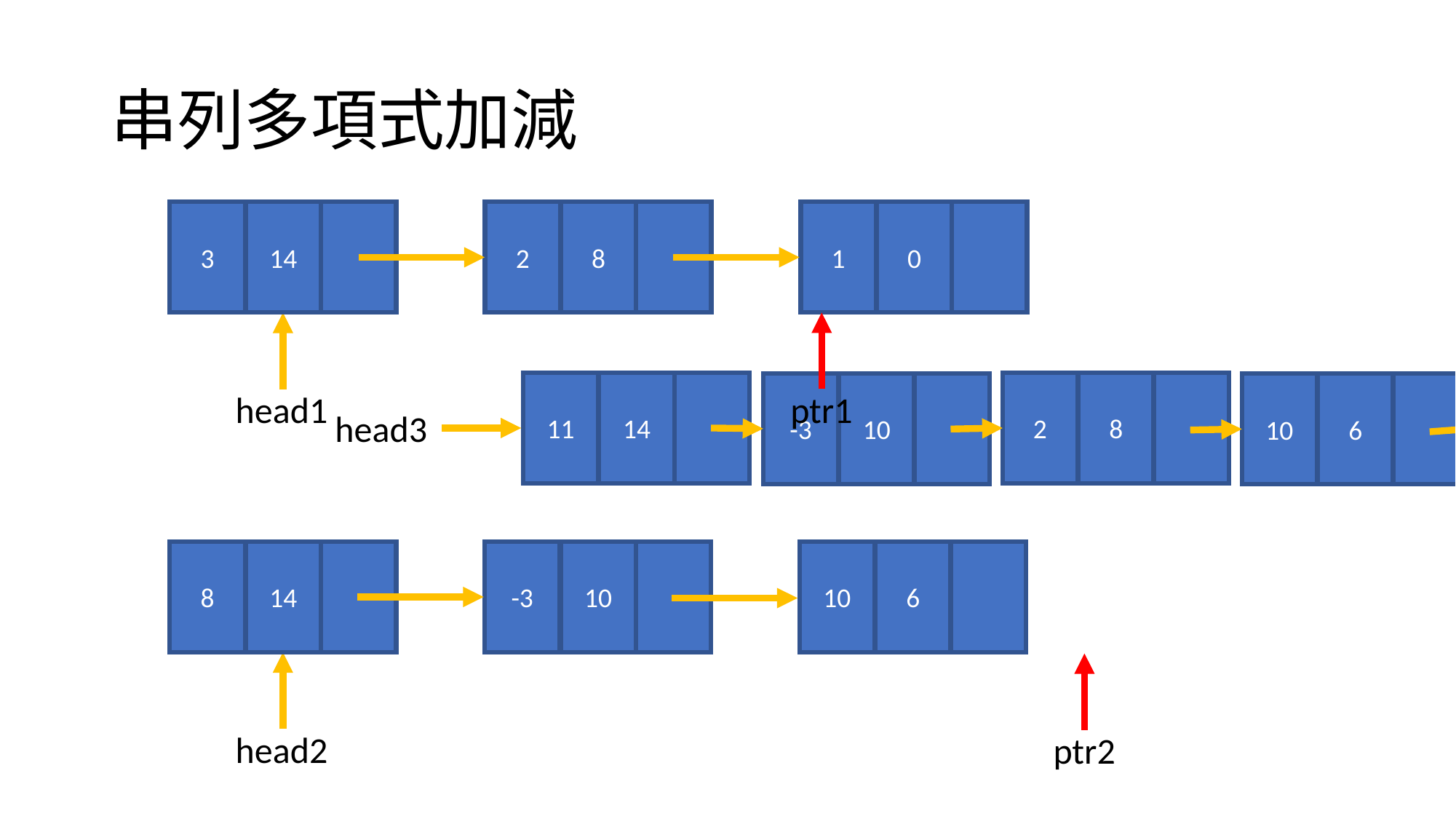

# 串列多項式加減
1
0

2
8

3
14

1
0

11
14

2
8

-3
10

10
6

ptr1
head1
head3
-3
10

10
6

8
14

head2
ptr2